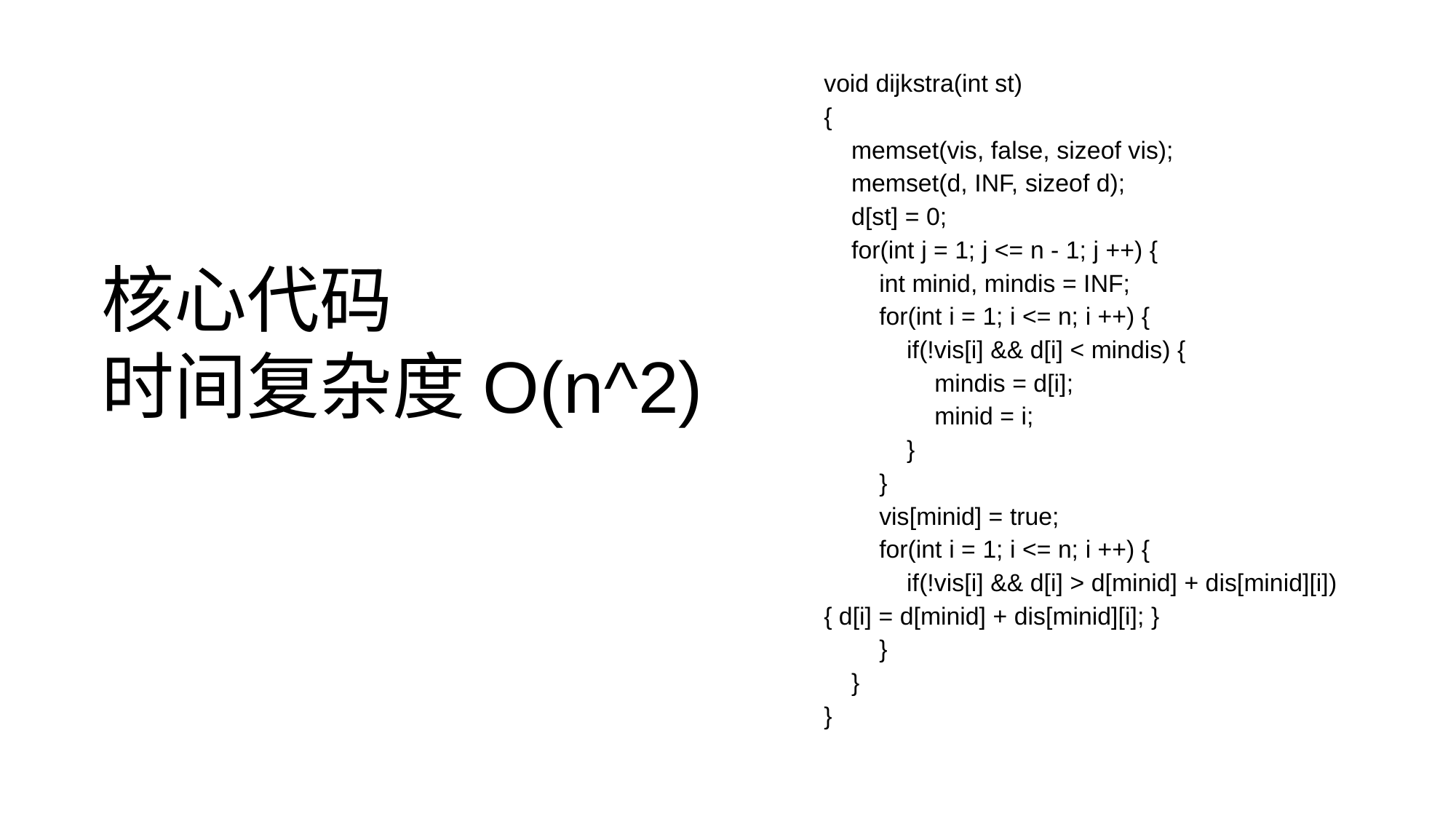

void dijkstra(int st)
{
    memset(vis, false, sizeof vis);
    memset(d, INF, sizeof d);
    d[st] = 0;
    for(int j = 1; j <= n - 1; j ++) {
        int minid, mindis = INF;
        for(int i = 1; i <= n; i ++) {
            if(!vis[i] && d[i] < mindis) {
                mindis = d[i];
                minid = i;
            }
        }
        vis[minid] = true;
        for(int i = 1; i <= n; i ++) {
            if(!vis[i] && d[i] > d[minid] + dis[minid][i])
		{ d[i] = d[minid] + dis[minid][i]; }
        }
    }
}
核心代码
时间复杂度O(n^2)